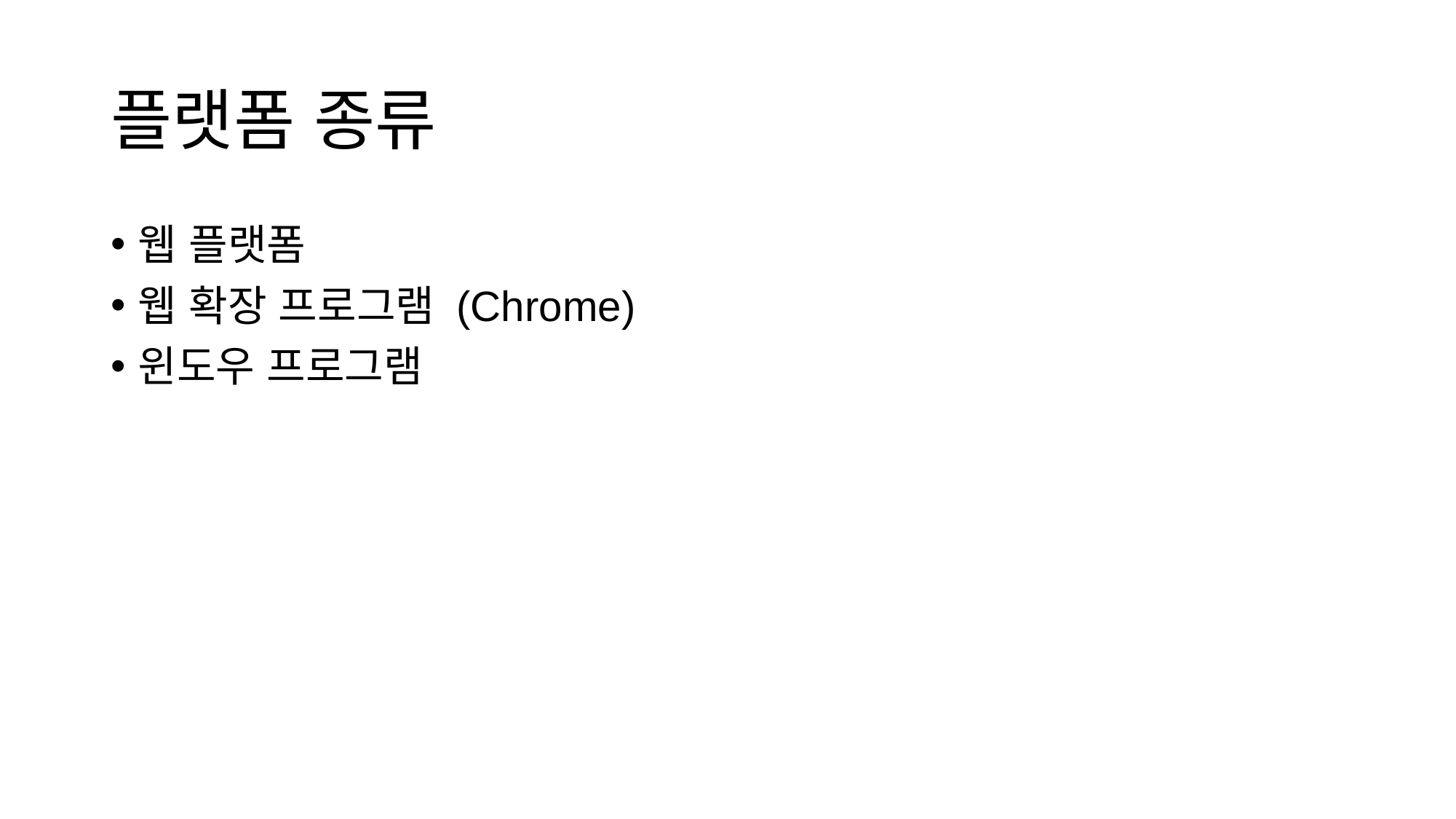

# 플랫폼 종류
웹 플랫폼
웹 확장 프로그램 (Chrome)
윈도우 프로그램